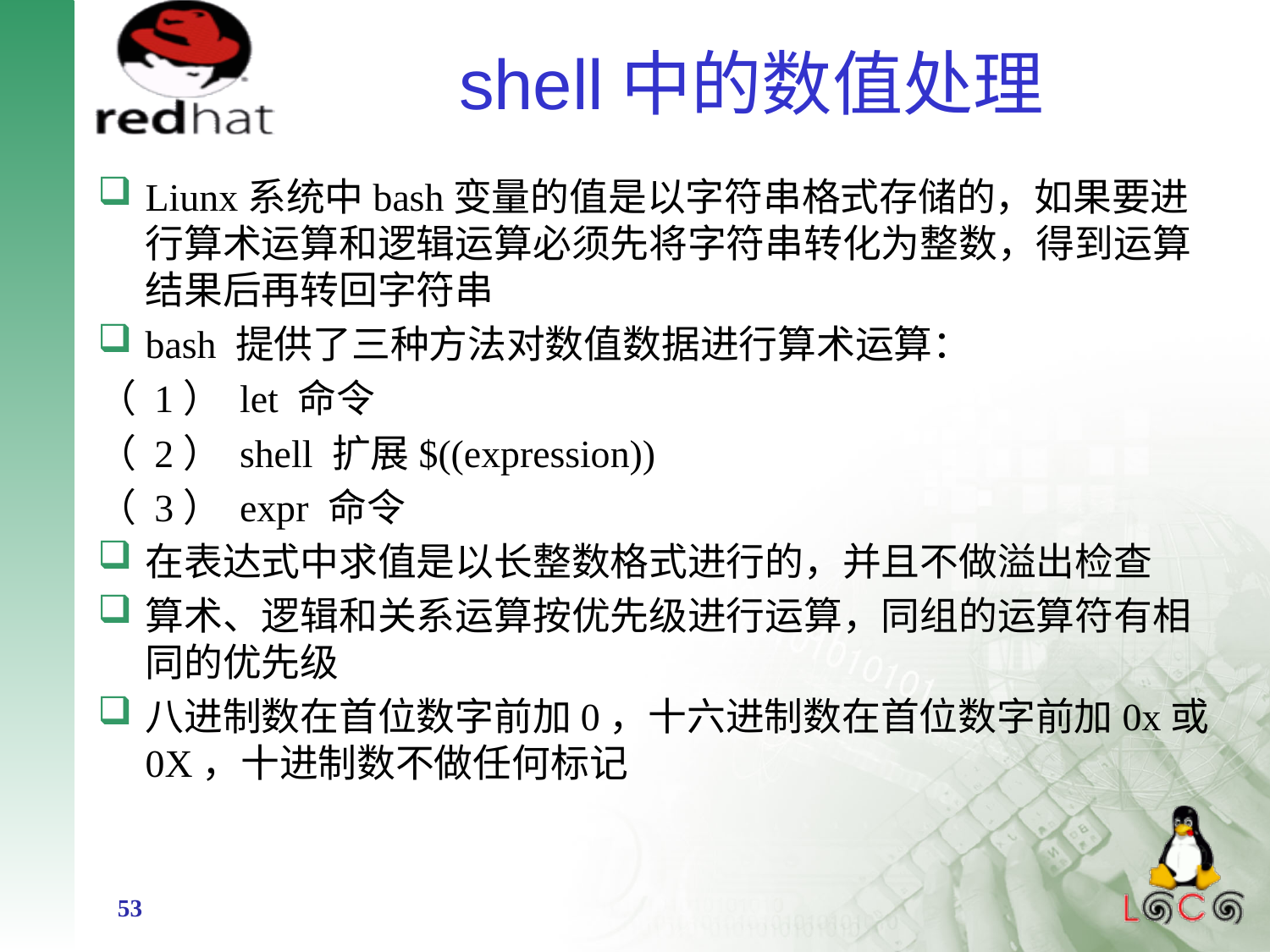

# shell中的数值处理
Liunx系统中bash变量的值是以字符串格式存储的，如果要进行算术运算和逻辑运算必须先将字符串转化为整数，得到运算结果后再转回字符串
bash 提供了三种方法对数值数据进行算术运算：
（ 1） let 命令
（ 2） shell 扩展$((expression))
（ 3） expr 命令
在表达式中求值是以长整数格式进行的，并且不做溢出检查
算术、逻辑和关系运算按优先级进行运算，同组的运算符有相同的优先级
八进制数在首位数字前加0，十六进制数在首位数字前加0x或0X，十进制数不做任何标记
53